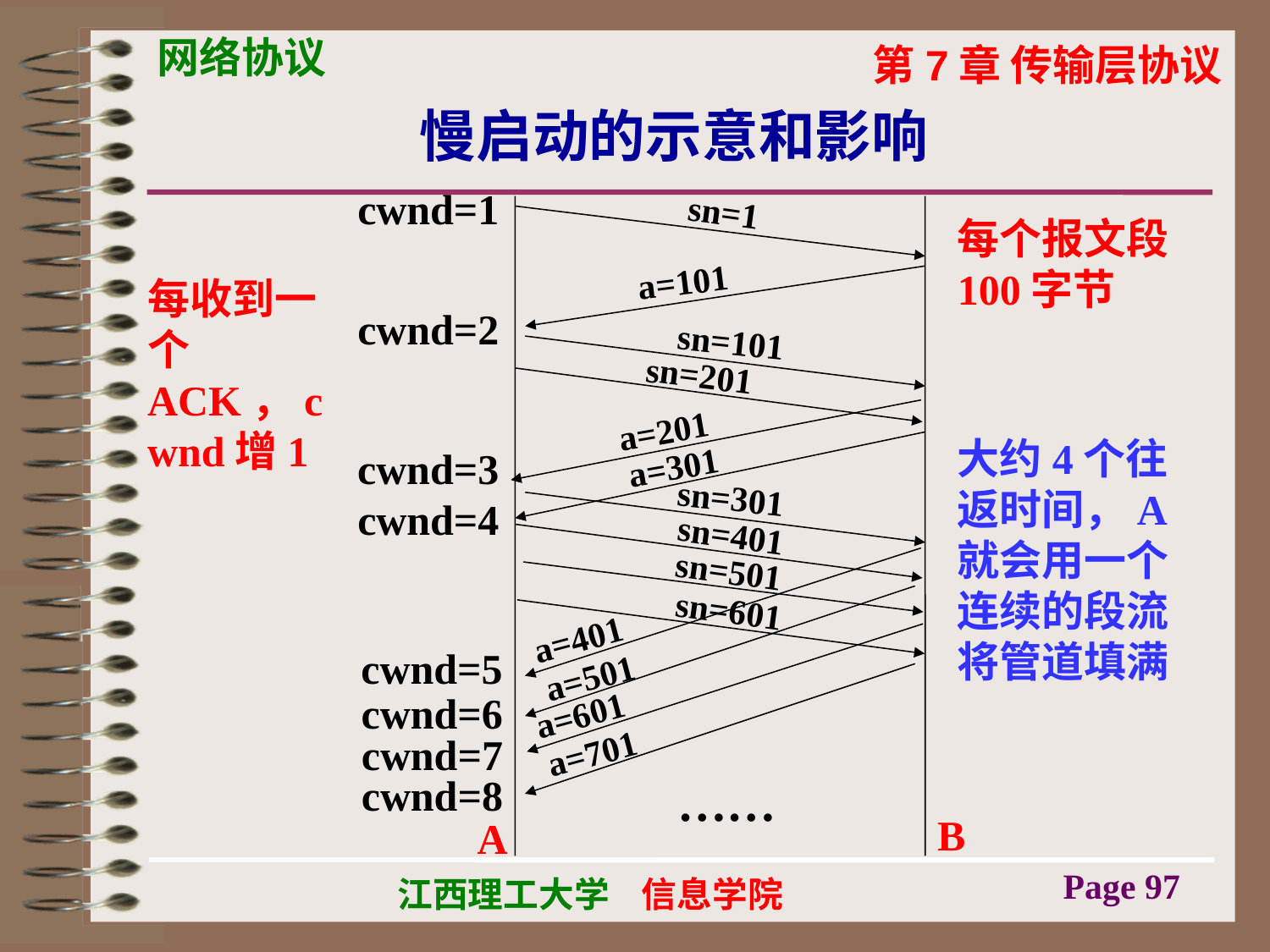

# 慢启动的示意和影响
cwnd=1
sn=1

每个报文段100字节
a=101
每收到一个ACK，cwnd增1

cwnd=2
sn=101

sn=201

a=201

大约4个往返时间，A就会用一个连续的段流将管道填满

a=301
cwnd=3
sn=301
cwnd=4

sn=401

sn=501

sn=601

a=401

cwnd=5
a=501

a=601
cwnd=6
a=701
cwnd=7
cwnd=8
……
B
A
Page 97